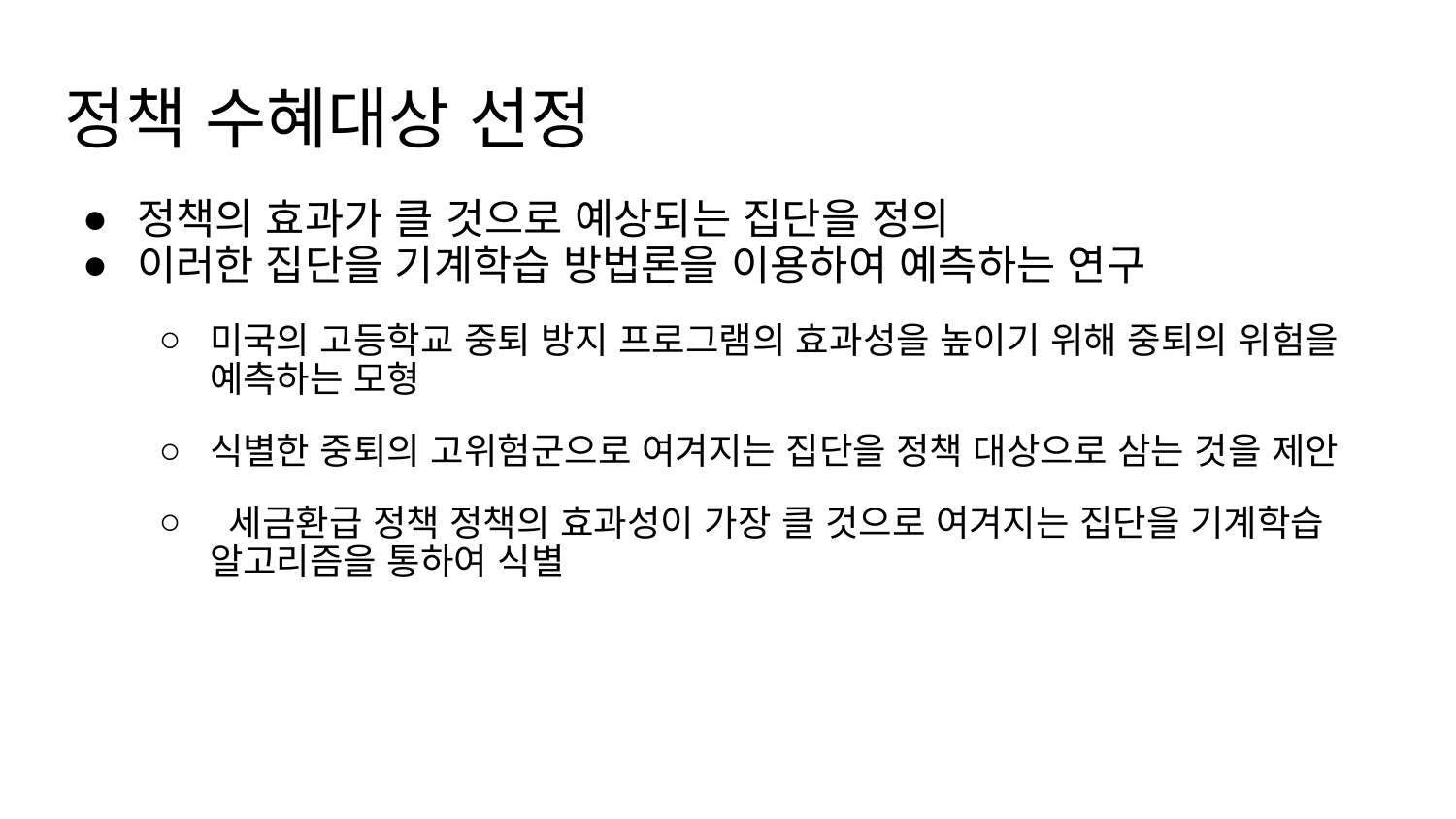

# 정책 수혜대상 선정
정책의 효과가 클 것으로 예상되는 집단을 정의
이러한 집단을 기계학습 방법론을 이용하여 예측하는 연구
미국의 고등학교 중퇴 방지 프로그램의 효과성을 높이기 위해 중퇴의 위험을 예측하는 모형
식별한 중퇴의 고위험군으로 여겨지는 집단을 정책 대상으로 삼는 것을 제안
 세금환급 정책 정책의 효과성이 가장 클 것으로 여겨지는 집단을 기계학습  알고리즘을 통하여 식별